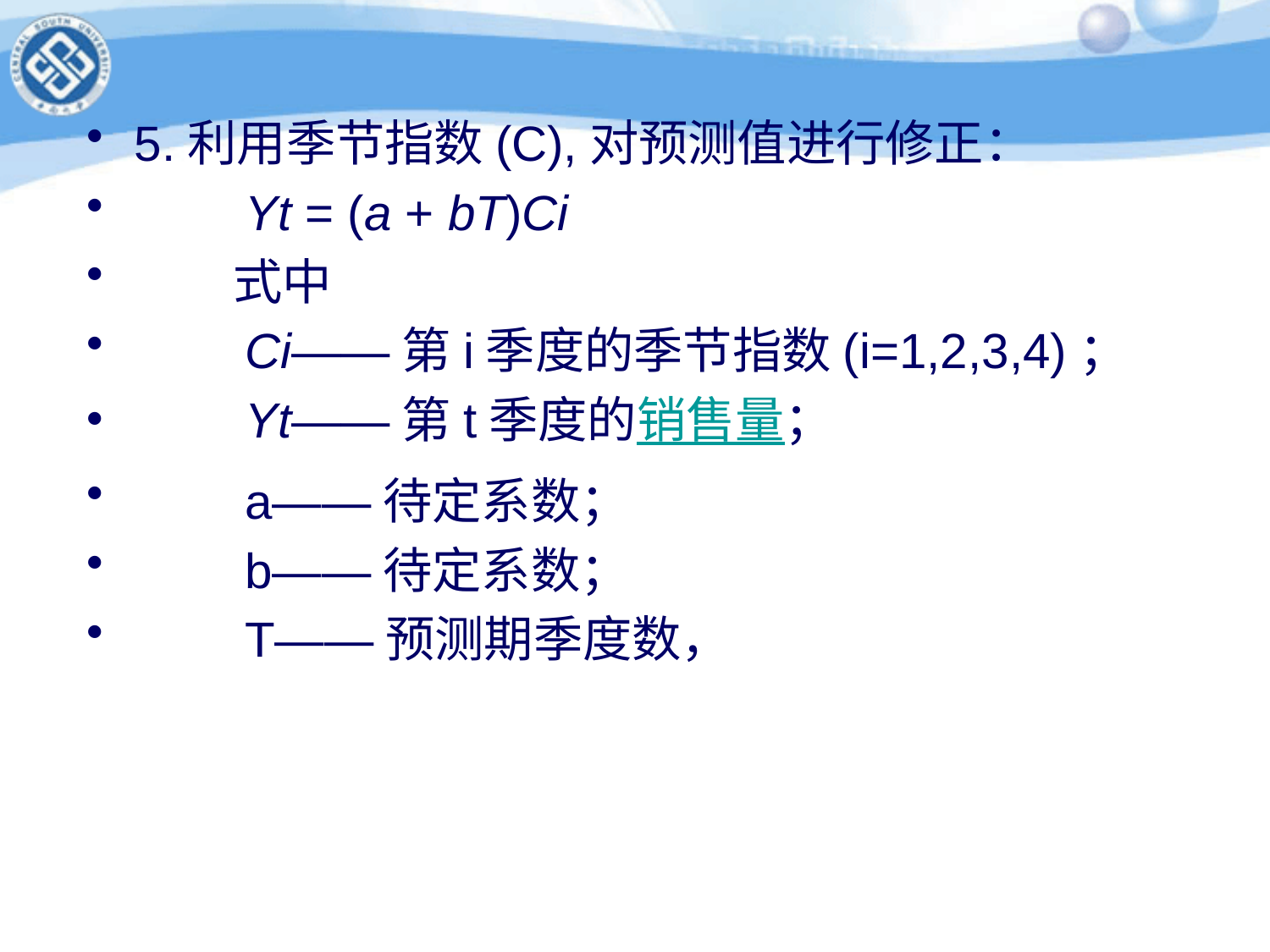

5.利用季节指数(C),对预测值进行修正：
　　Yt = (a + bT)Ci
　　式中
　　Ci——第i季度的季节指数(i=1,2,3,4)；
　　Yt——第t季度的销售量；
　　a——待定系数；
　　b——待定系数；
　　T——预测期季度数，